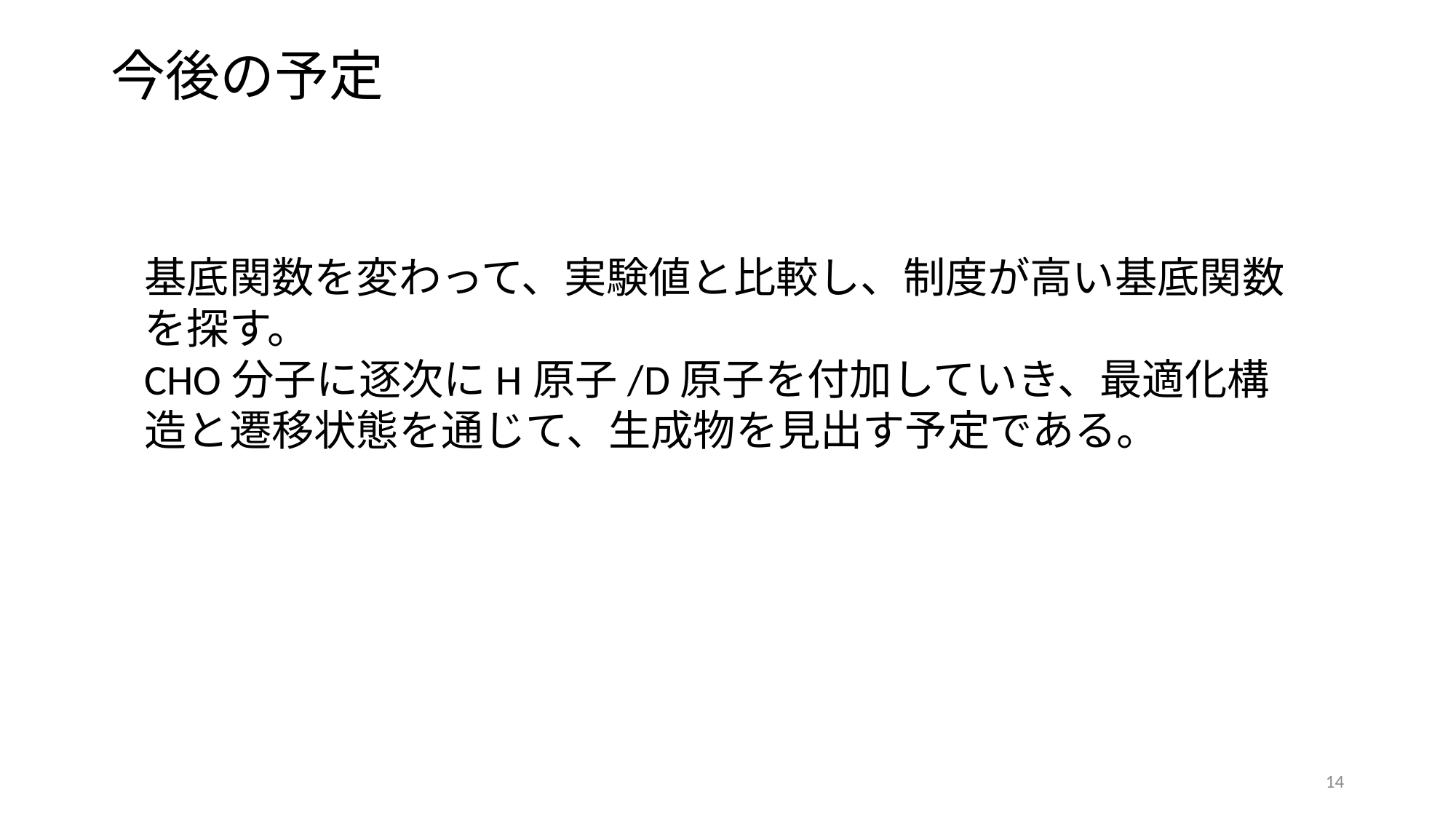

今後の予定
基底関数を変わって、実験値と比較し、制度が高い基底関数を探す。
CHO分子に逐次にH原子/D原子を付加していき、最適化構造と遷移状態を通じて、生成物を見出す予定である。
14